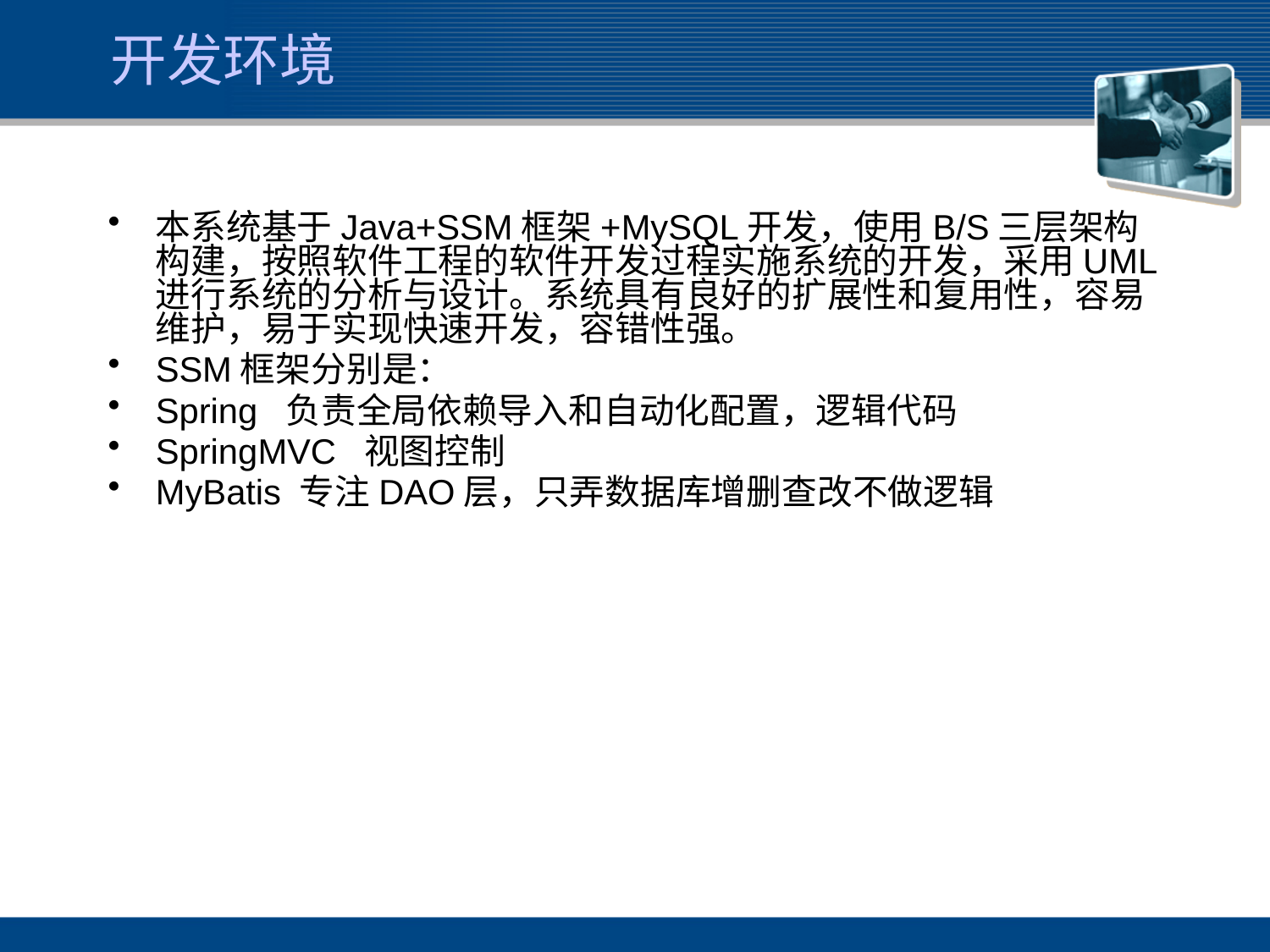

开发环境
本系统基于Java+SSM框架+MySQL开发，使用B/S三层架构构建，按照软件工程的软件开发过程实施系统的开发，采用UML进行系统的分析与设计。系统具有良好的扩展性和复用性，容易维护，易于实现快速开发，容错性强。
SSM框架分别是：
Spring  负责全局依赖导入和自动化配置，逻辑代码
SpringMVC  视图控制
MyBatis 专注DAO层，只弄数据库增删查改不做逻辑